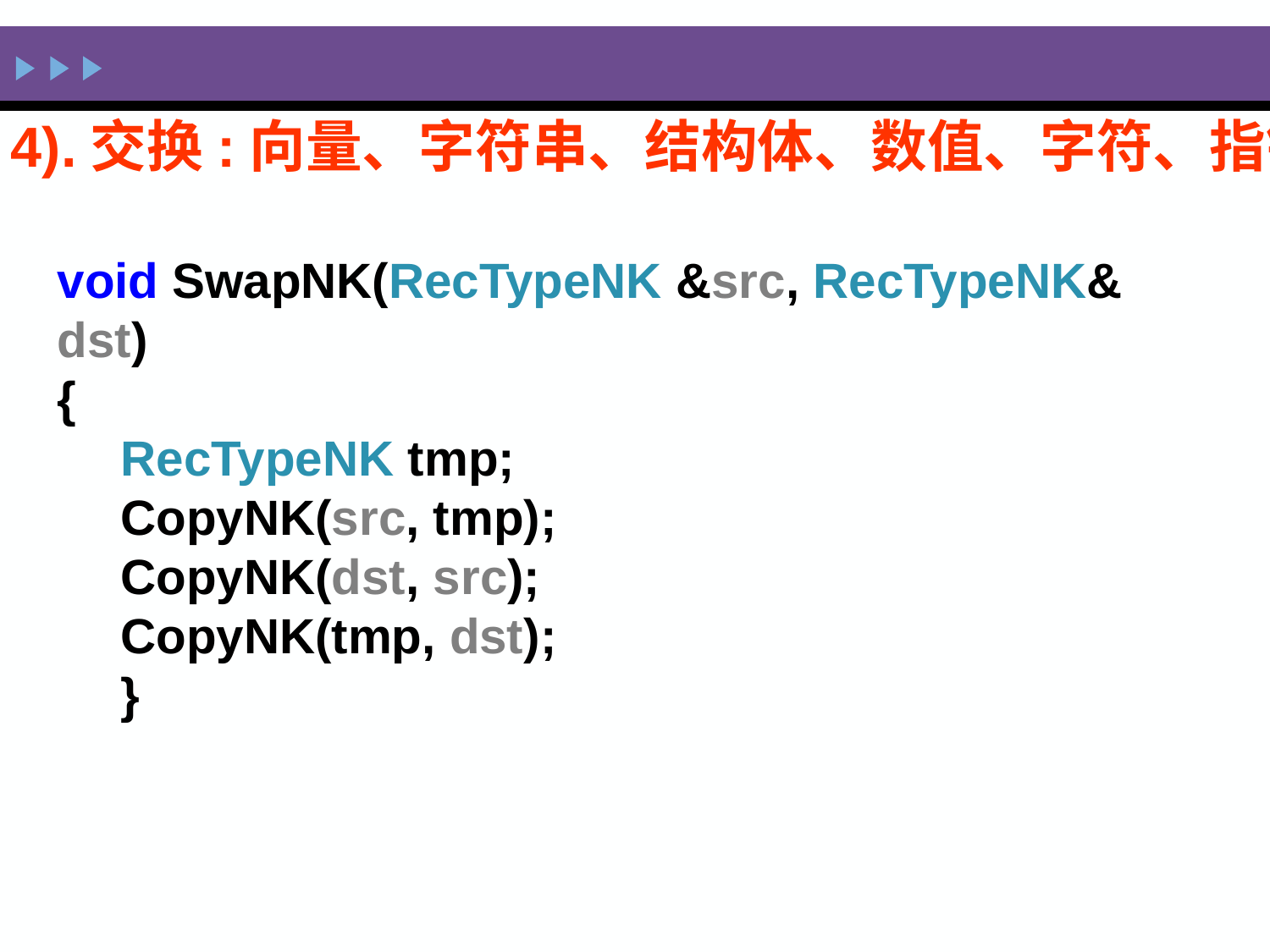

4).交换:向量、字符串、结构体、数值、字符、指针
void SwapNK(RecTypeNK &src, RecTypeNK& dst)
{
RecTypeNK tmp;
CopyNK(src, tmp);
CopyNK(dst, src);
CopyNK(tmp, dst);
}